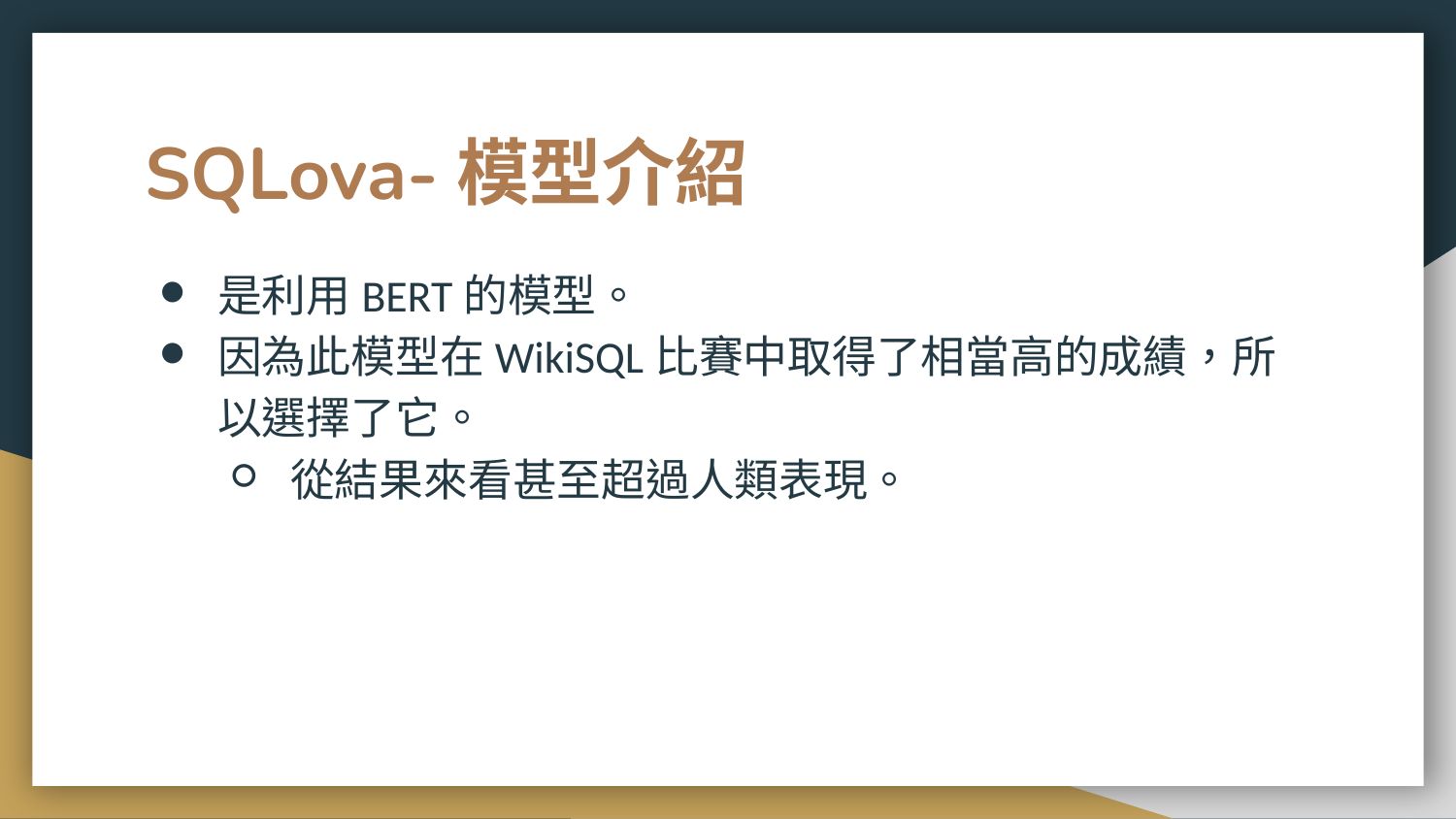

# SQLova-模型介紹
是利用BERT的模型。
因為此模型在WikiSQL比賽中取得了相當高的成績，所以選擇了它。
從結果來看甚至超過人類表現。